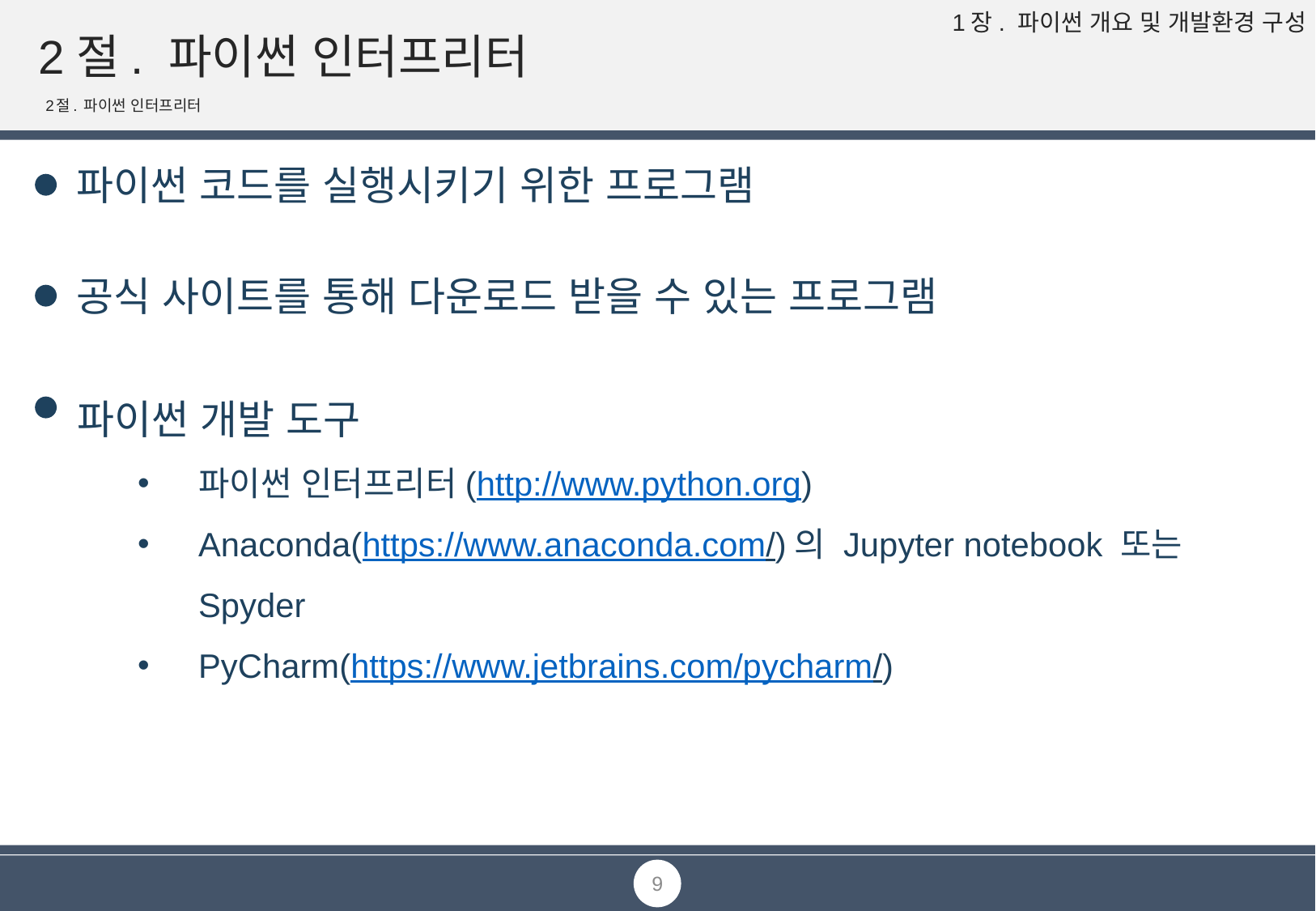

# 2절. 파이썬 인터프리터
2절. 파이썬 인터프리터
파이썬 코드를 실행시키기 위한 프로그램

공식 사이트를 통해 다운로드 받을 수 있는 프로그램

파이썬 개발 도구
파이썬 인터프리터(http://www.python.org)
Anaconda(https://www.anaconda.com/)의 Jupyter notebook 또는 Spyder
PyCharm(https://www.jetbrains.com/pycharm/)

9